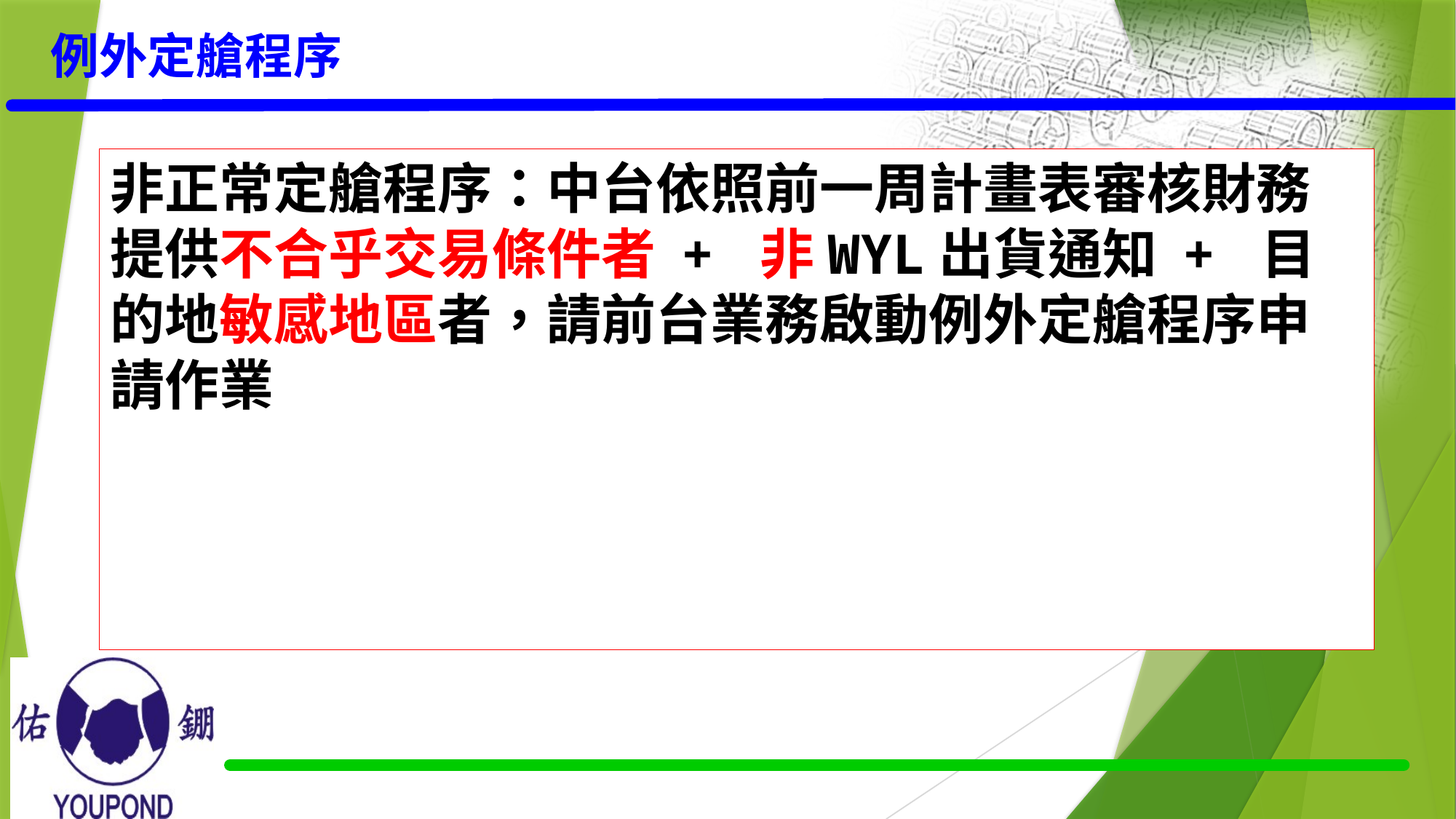

# 例外定艙程序
非正常定艙程序：中台依照前一周計畫表審核財務提供不合乎交易條件者 + 非WYL出貨通知 + 目的地敏感地區者，請前台業務啟動例外定艙程序申請作業